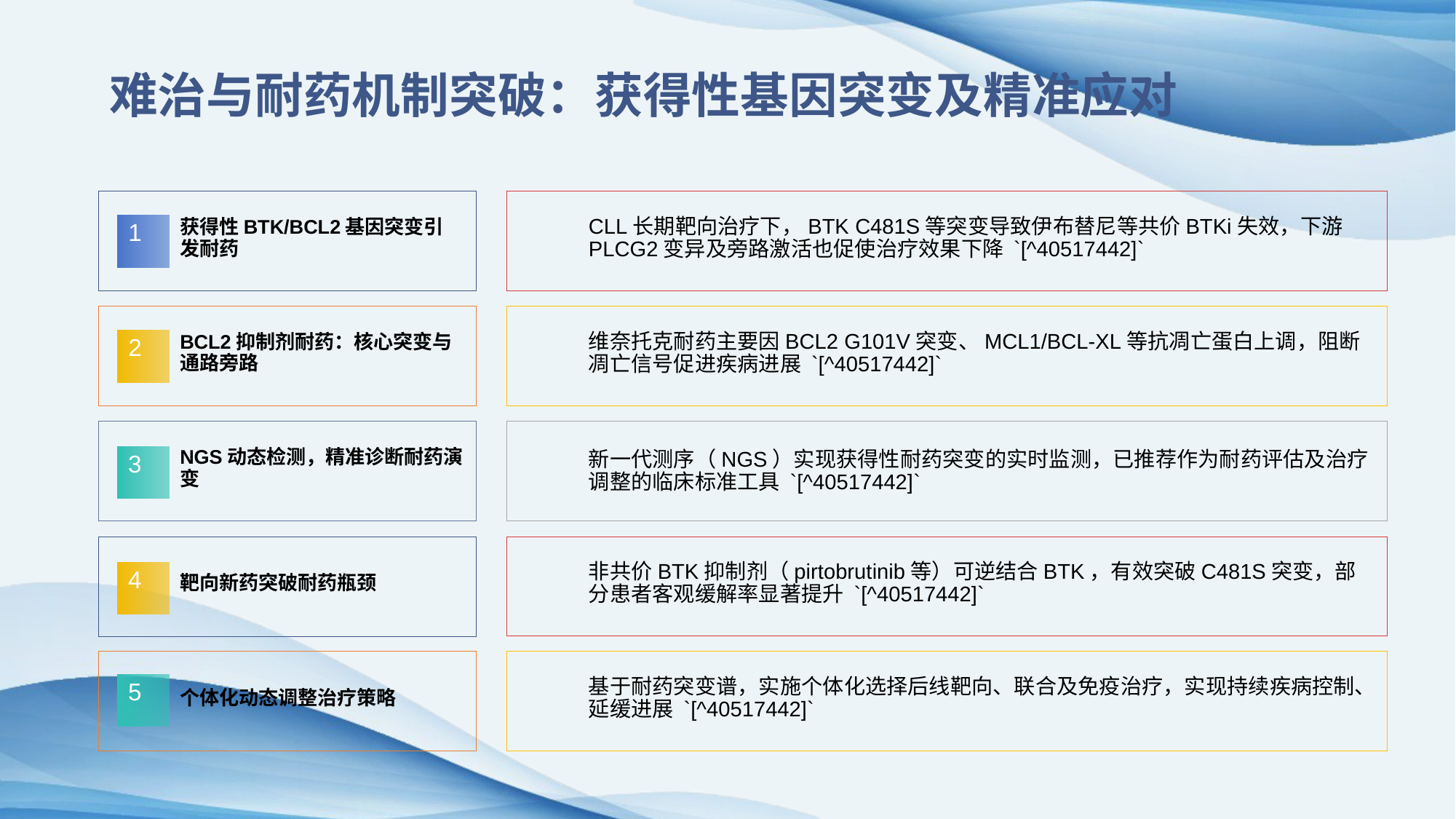

难治与耐药机制突破：获得性基因突变及精准应对
获得性BTK/BCL2基因突变引发耐药
CLL长期靶向治疗下，BTK C481S等突变导致伊布替尼等共价BTKi失效，下游PLCG2变异及旁路激活也促使治疗效果下降 `[^40517442]`
1
BCL2抑制剂耐药：核心突变与通路旁路
维奈托克耐药主要因BCL2 G101V突变、MCL1/BCL-XL等抗凋亡蛋白上调，阻断凋亡信号促进疾病进展 `[^40517442]`
2
NGS动态检测，精准诊断耐药演变
新一代测序（NGS）实现获得性耐药突变的实时监测，已推荐作为耐药评估及治疗调整的临床标准工具 `[^40517442]`
3
非共价BTK抑制剂（pirtobrutinib等）可逆结合BTK，有效突破C481S突变，部分患者客观缓解率显著提升 `[^40517442]`
靶向新药突破耐药瓶颈
4
个体化动态调整治疗策略
基于耐药突变谱，实施个体化选择后线靶向、联合及免疫治疗，实现持续疾病控制、延缓进展 `[^40517442]`
5